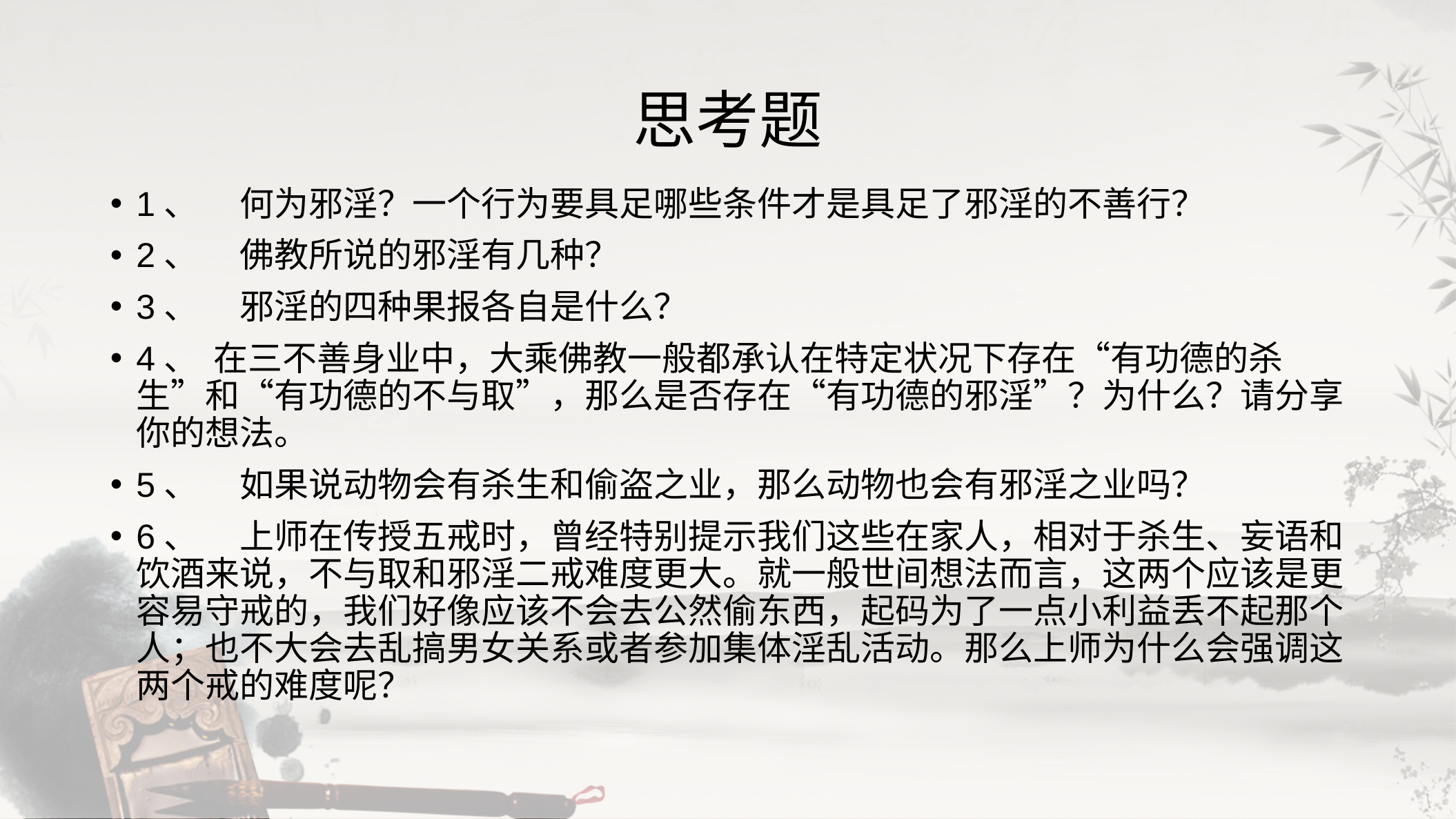

# 思考题
1、	何为邪淫？一个行为要具足哪些条件才是具足了邪淫的不善行？
2、	佛教所说的邪淫有几种？
3、	邪淫的四种果报各自是什么？
4、  在三不善身业中，大乘佛教一般都承认在特定状况下存在“有功德的杀生”和“有功德的不与取”，那么是否存在“有功德的邪淫”？为什么？请分享你的想法。
5、	如果说动物会有杀生和偷盗之业，那么动物也会有邪淫之业吗？
6、	上师在传授五戒时，曾经特别提示我们这些在家人，相对于杀生、妄语和饮酒来说，不与取和邪淫二戒难度更大。就一般世间想法而言，这两个应该是更容易守戒的，我们好像应该不会去公然偷东西，起码为了一点小利益丢不起那个人；也不大会去乱搞男女关系或者参加集体淫乱活动。那么上师为什么会强调这两个戒的难度呢？